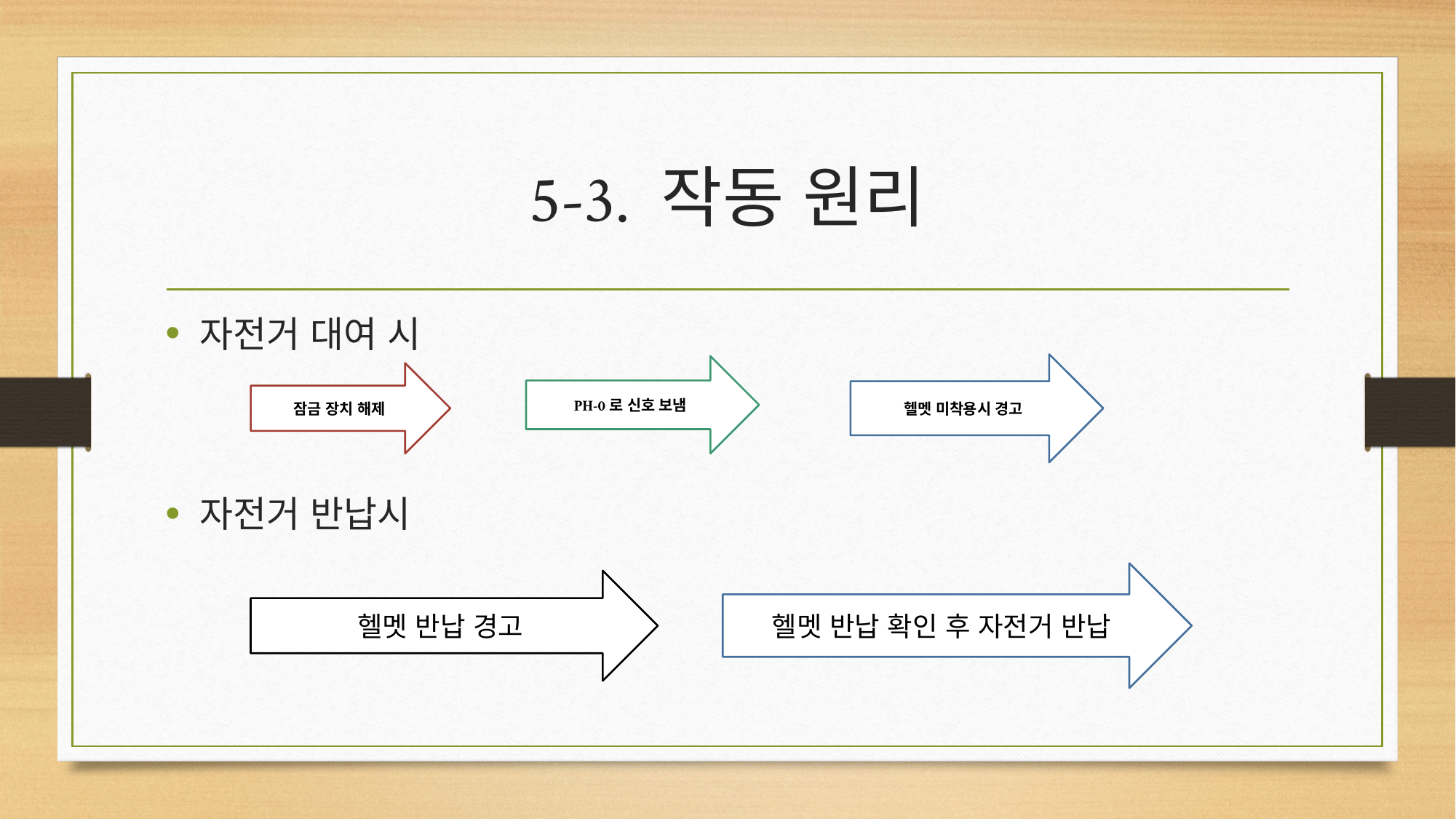

# 5-3. 작동 원리
자전거 대여 시

자전거 반납시
헬멧 미착용시 경고
PH-0로 신호 보냄
잠금 장치 해제
헬멧 반납 확인 후 자전거 반납
헬멧 반납 경고